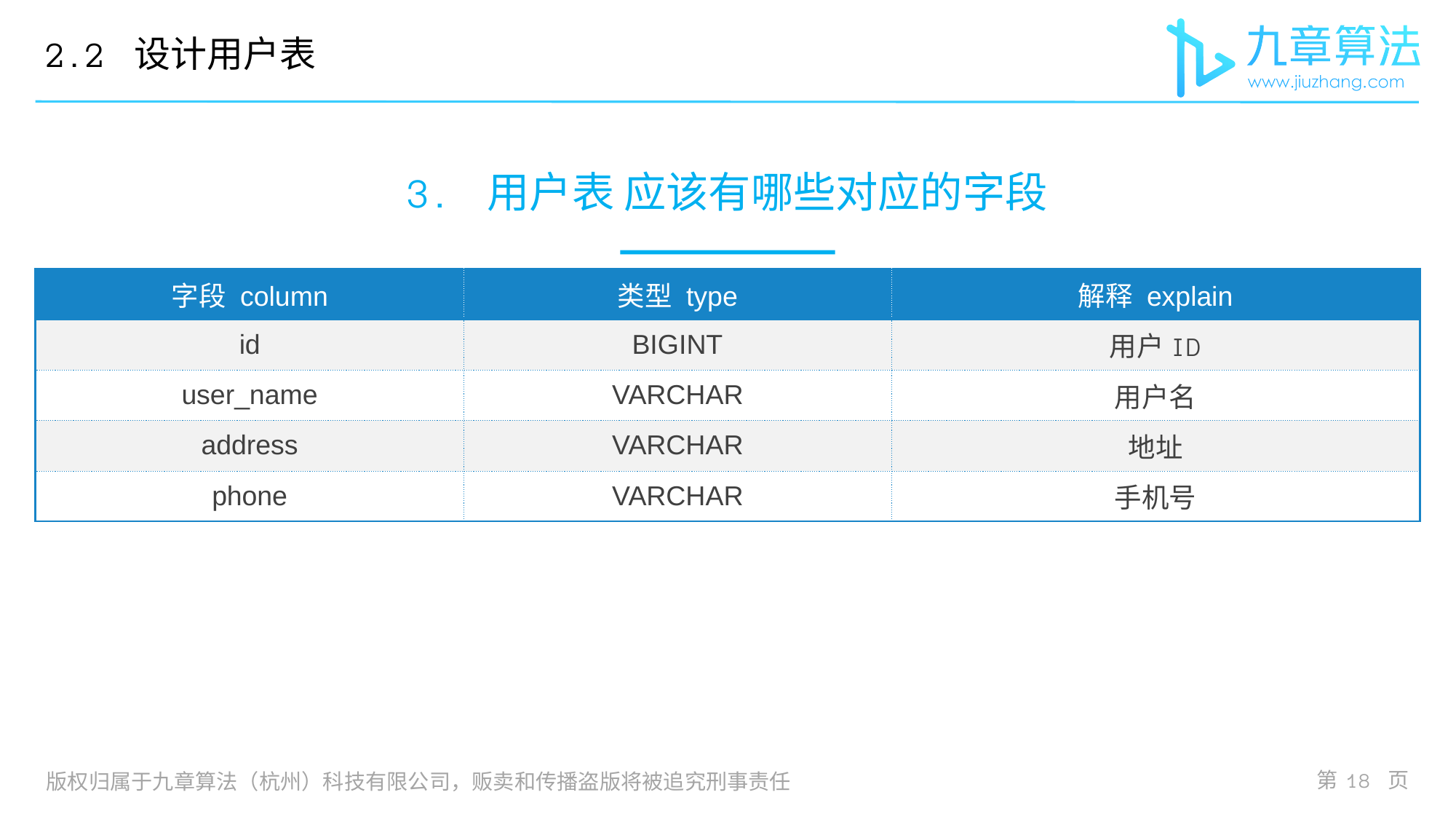

2.2 设计用户表
# 3. 用户表 应该有哪些对应的字段

| 字段 column | 类型 type | 解释 explain |
| --- | --- | --- |
| id | BIGINT | 用户ID |
| user\_name | VARCHAR | 用户名 |
| address | VARCHAR | 地址 |
| phone | VARCHAR | 手机号 |